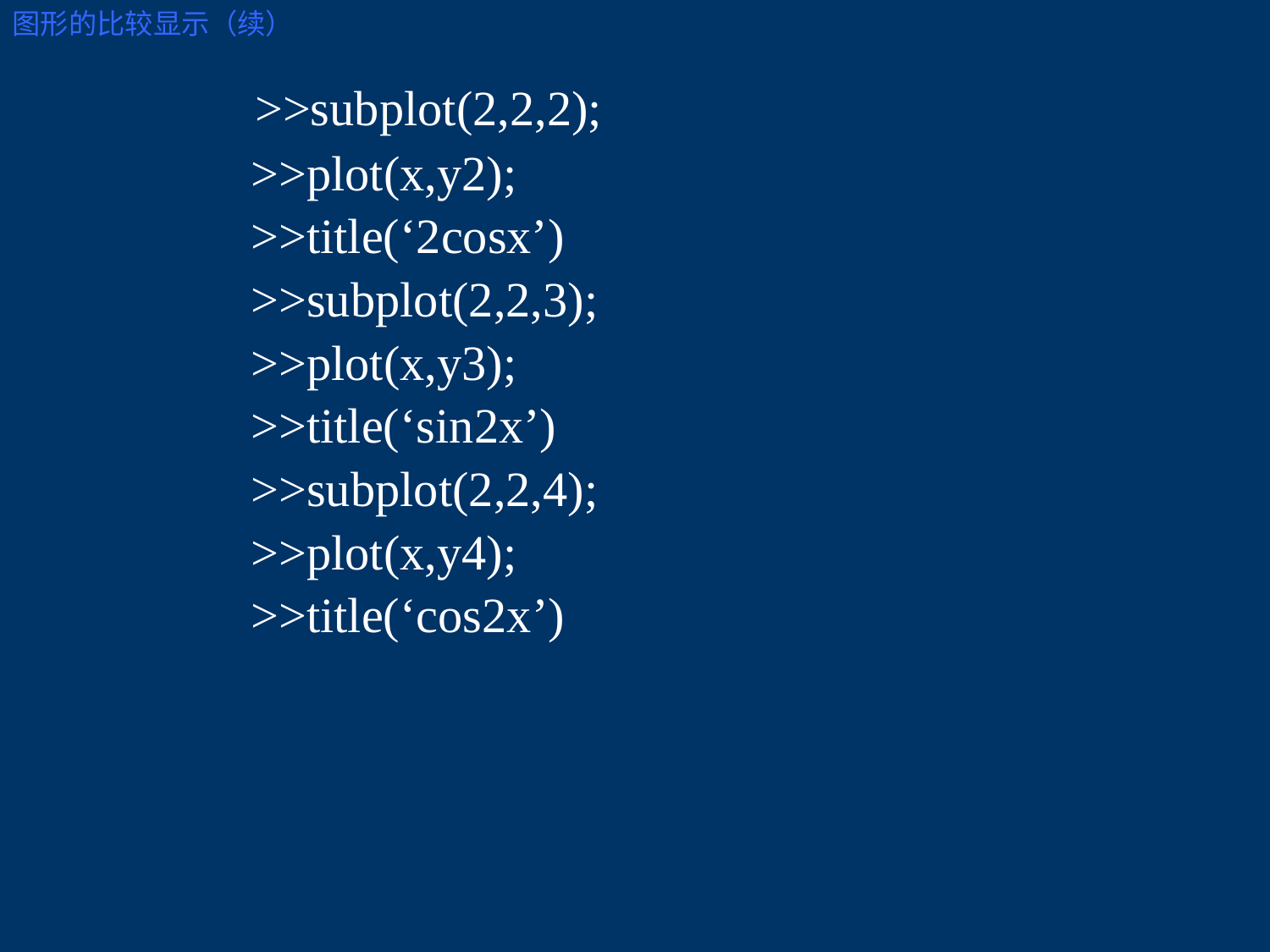

图形的比较显示（续）
               >>subplot(2,2,2);
                 >>plot(x,y2);
                 >>title(‘2cosx’)
                 >>subplot(2,2,3);
                 >>plot(x,y3);
                 >>title(‘sin2x’)
                 >>subplot(2,2,4);
                 >>plot(x,y4);
                 >>title(‘cos2x’)